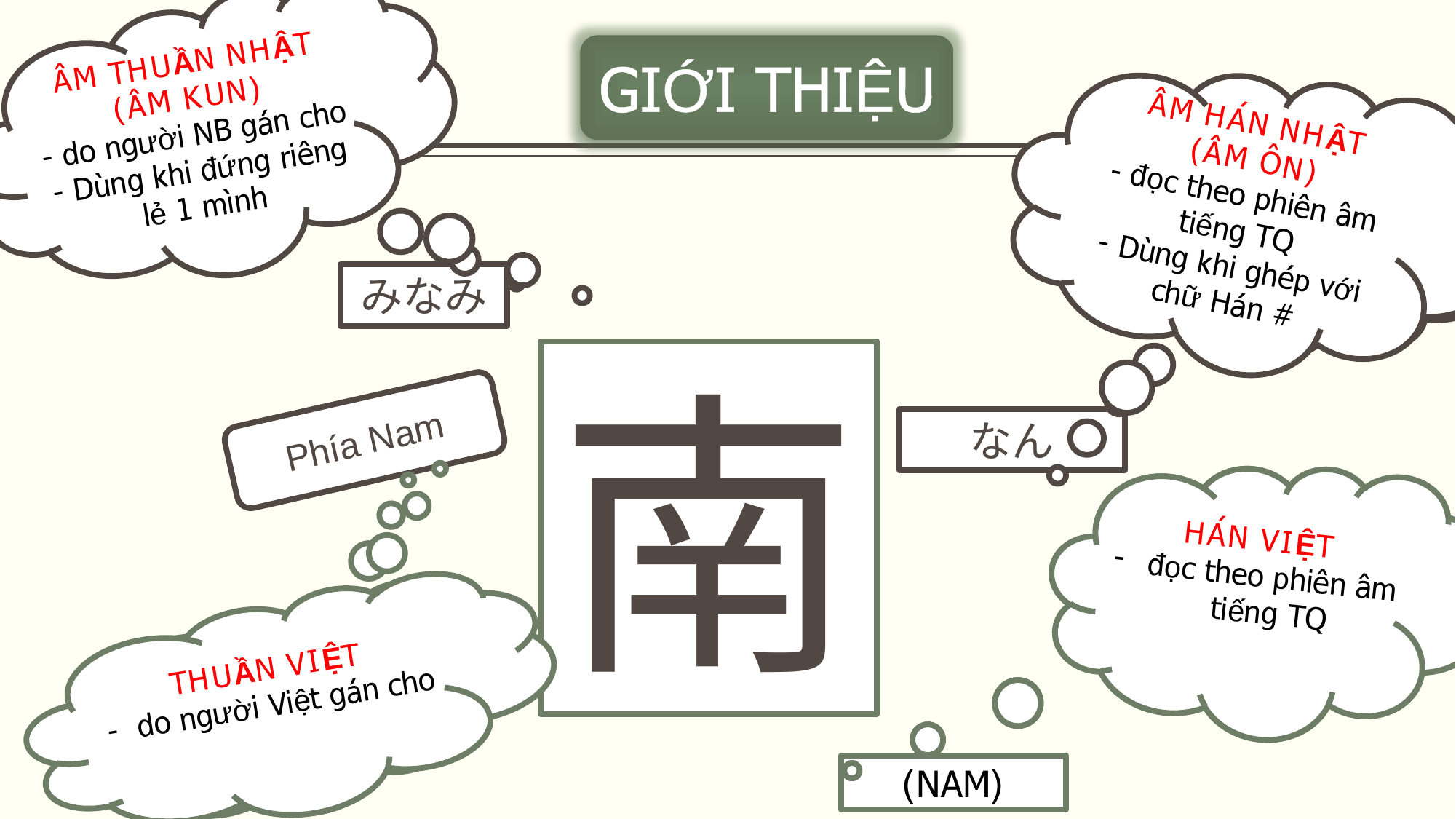

ÂM THUẦN NHẬT (ÂM KUN)
- do người NB gán cho
- Dùng khi đứng riêng lẻ 1 mình
ÂM KUN (Kunyomi)
- Âm Nhật (do người NB gán cho)
- Dùng khi đứng riêng lẻ 1 mình
GIỚI THIỆU
ÂM HÁN NHẬT
 (ÂM ÔN)
- đọc theo phiên âm tiếng TQ
- Dùng khi ghép với chữ Hán #
ÂM HÁN NHẬT (ÂM ÔN)
- đọc theo phiên âm tiếng TQ
- Dùng khi ghép với chữ Hán #
みなみ
南
Phía Nam
なん
HÁN VIỆT
đọc theo phiên âm tiếng TQ

HÁN VIỆT
đọc theo phiên âm tiếng TQ

THUẦN VIỆT
-  do người Việt gán cho

THUẦN VIỆT
- Thể hiện nghĩa
- Dùng khi đứng riêng lẻ 1 mình

(NAM)